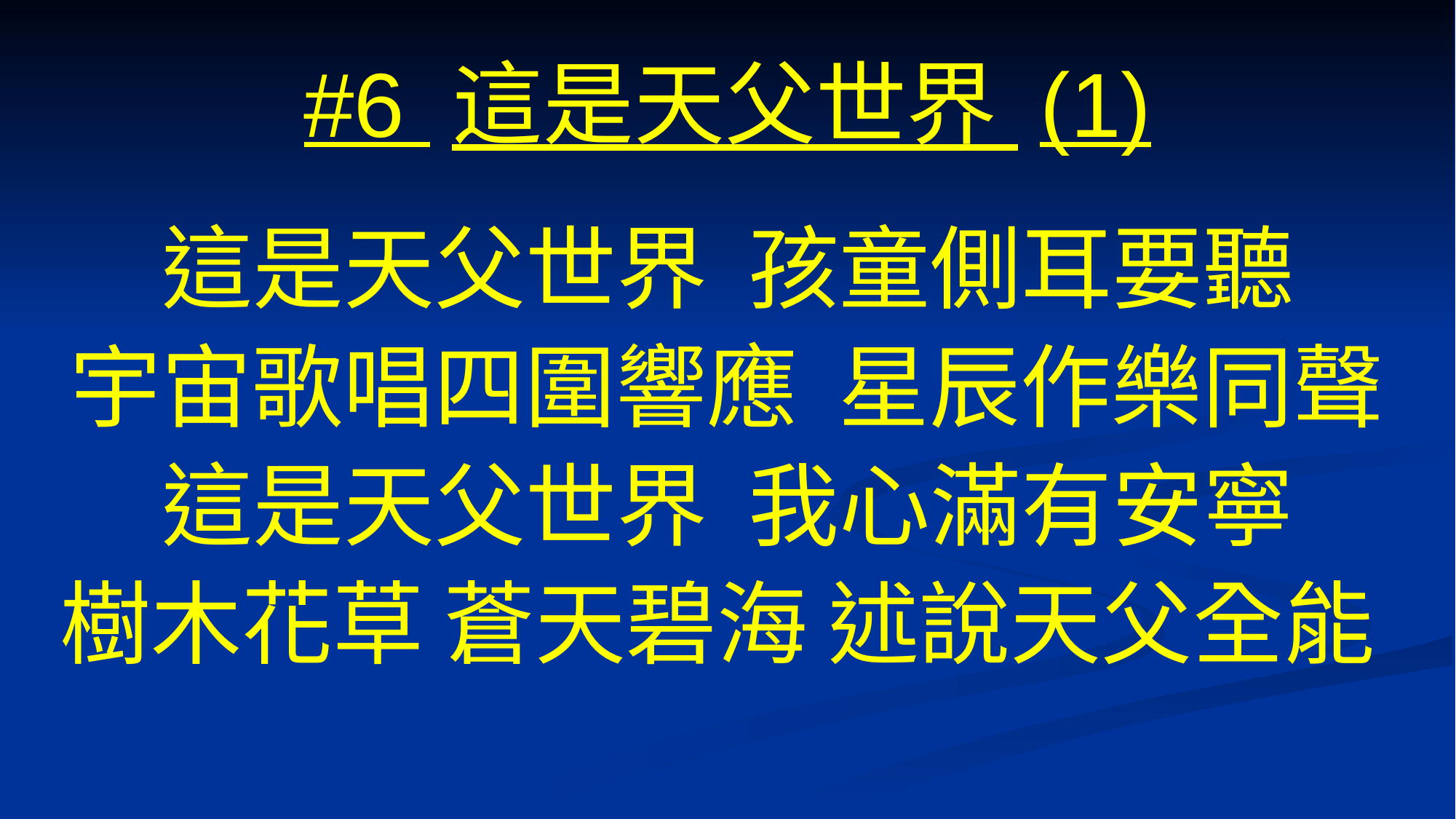

# #6 這是天父世界 (1)
這是天父世界  孩童側耳要聽
宇宙歌唱四圍響應  星辰作樂同聲
這是天父世界  我心滿有安寧
樹木花草 蒼天碧海 述說天父全能